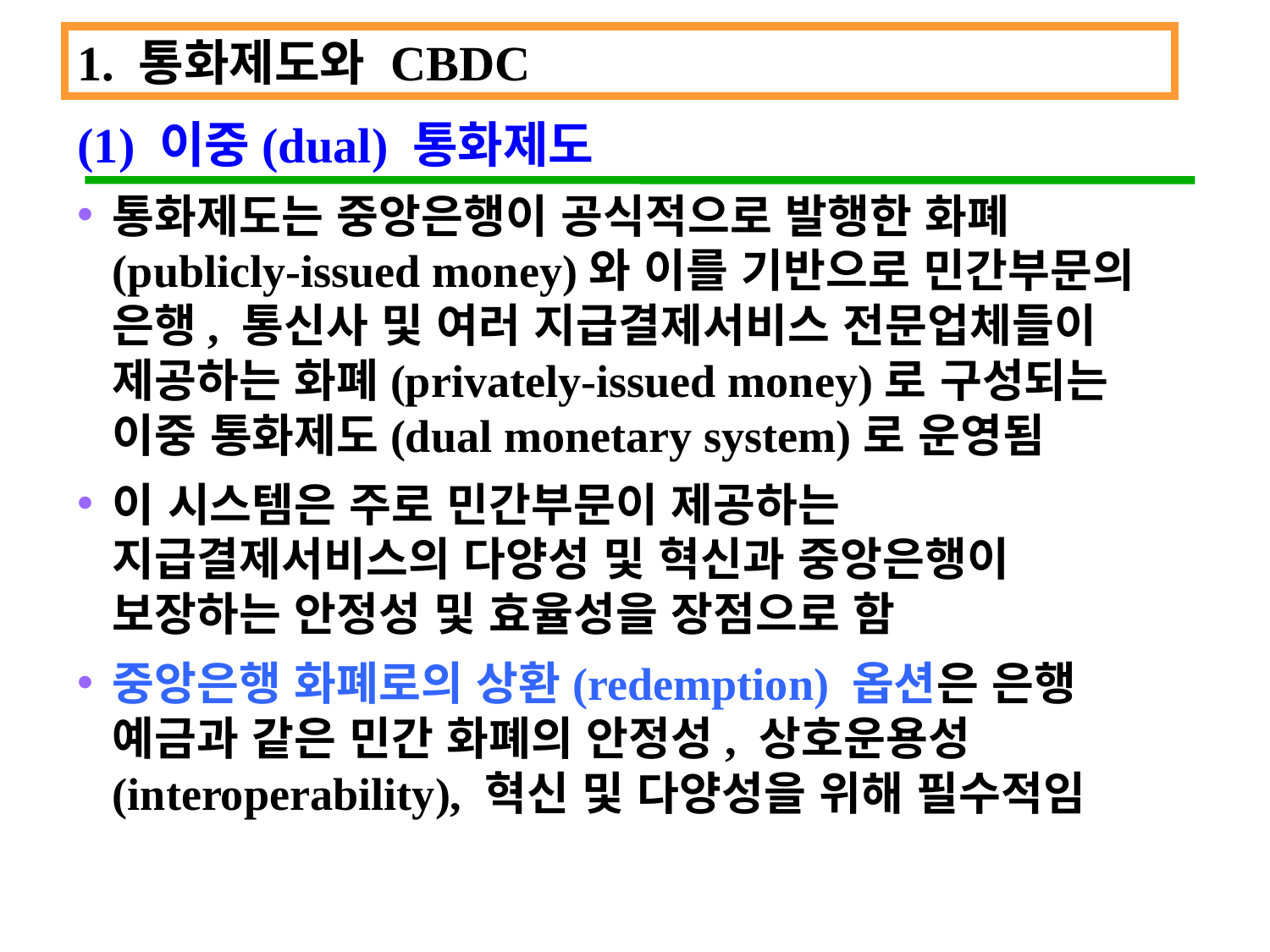

1. 통화제도와 CBDC
(1) 이중(dual) 통화제도
통화제도는 중앙은행이 공식적으로 발행한 화폐 (publicly-issued money)와 이를 기반으로 민간부문의 은행, 통신사 및 여러 지급결제서비스 전문업체들이 제공하는 화폐(privately-issued money)로 구성되는 이중 통화제도(dual monetary system)로 운영됨
이 시스템은 주로 민간부문이 제공하는 지급결제서비스의 다양성 및 혁신과 중앙은행이 보장하는 안정성 및 효율성을 장점으로 함
중앙은행 화폐로의 상환(redemption) 옵션은 은행 예금과 같은 민간 화폐의 안정성, 상호운용성 (interoperability), 혁신 및 다양성을 위해 필수적임